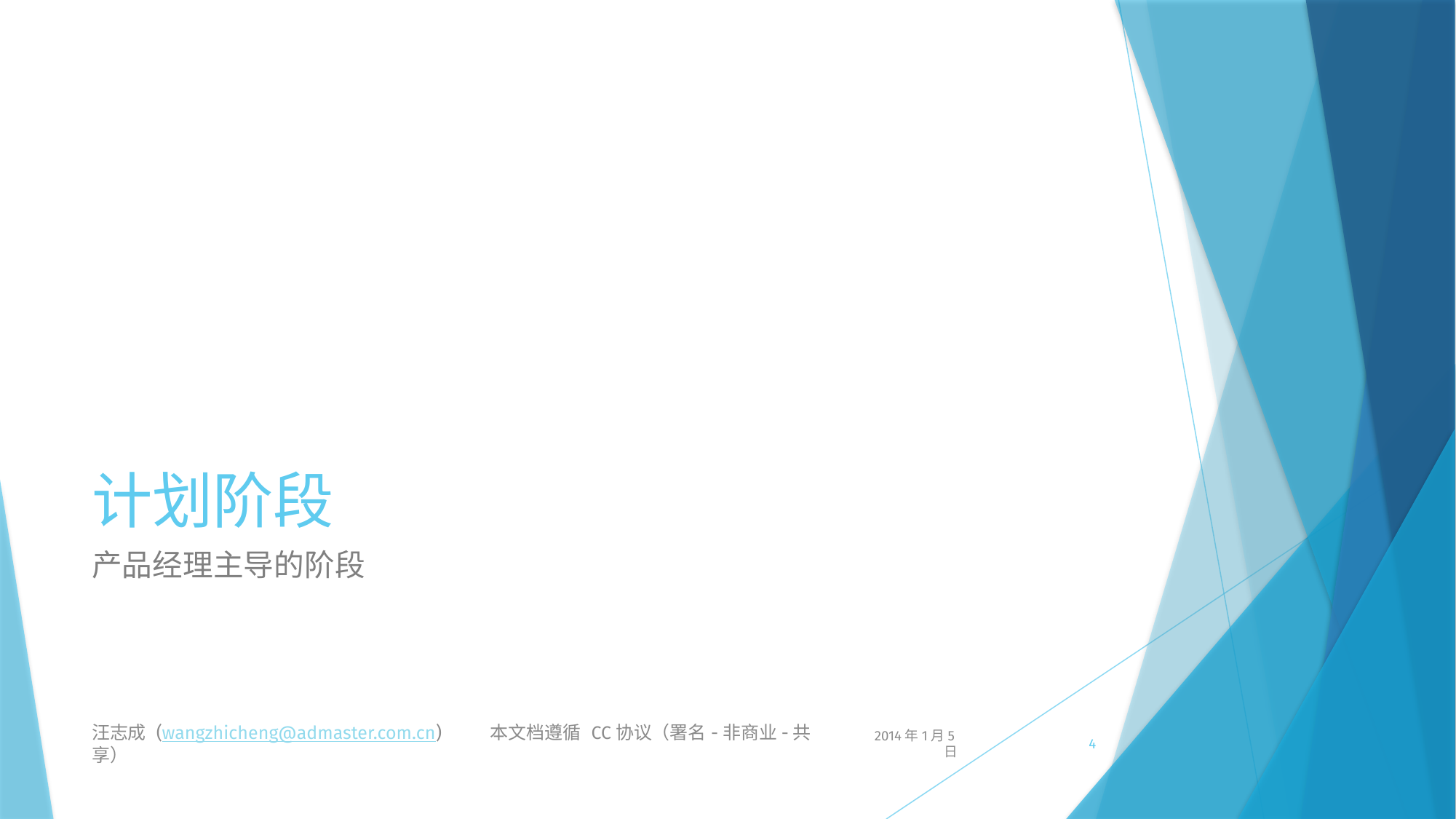

# 计划阶段
产品经理主导的阶段
汪志成 (wangzhicheng@admaster.com.cn)         本文档遵循 CC协议（署名-非商业-共享）
2014年1月5日
4